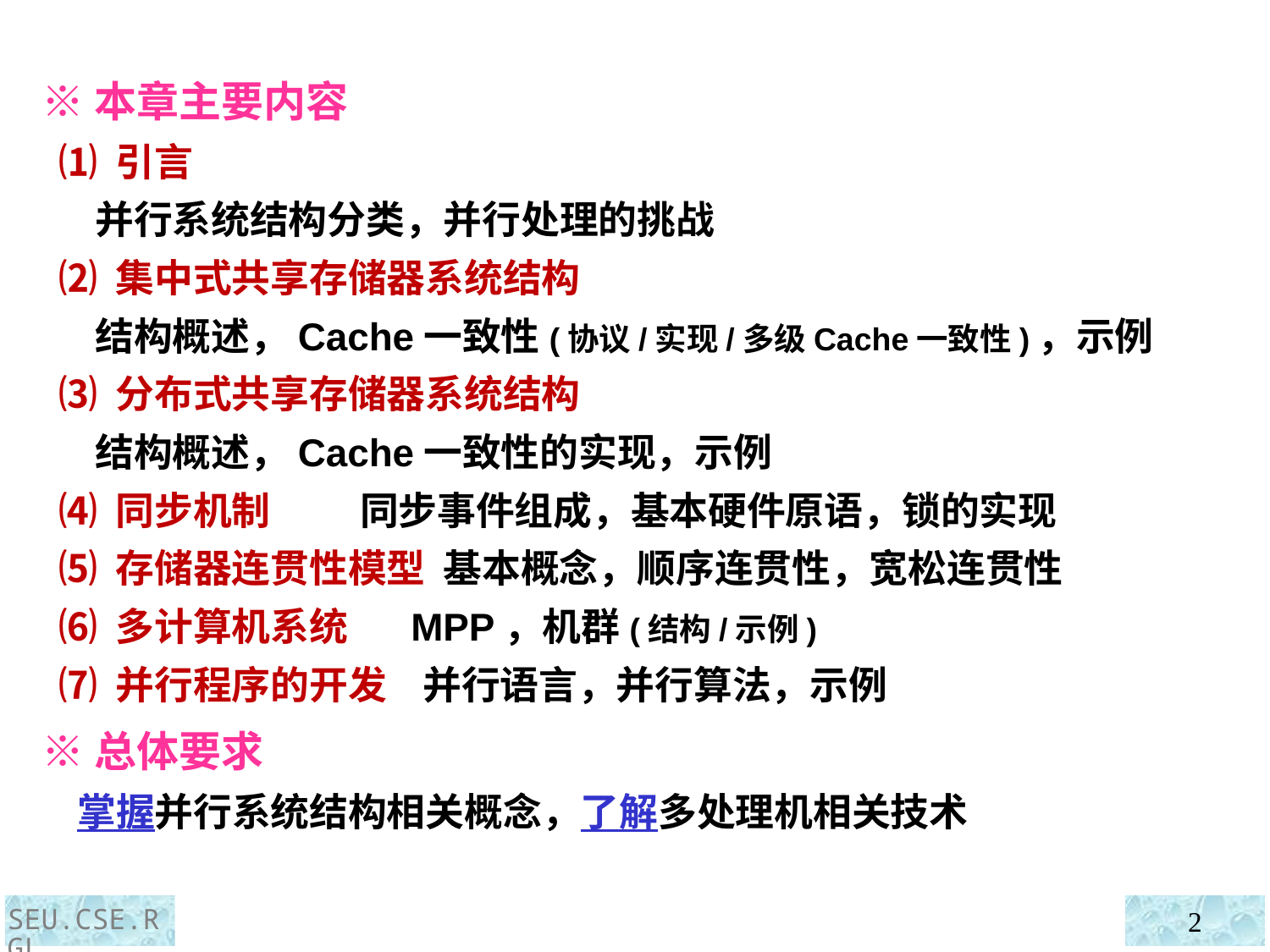

※本章主要内容
   ⑴ 引言
      并行系统结构分类，并行处理的挑战
   ⑵ 集中式共享存储器系统结构
      结构概述，Cache一致性(协议/实现/多级Cache一致性)，示例
   ⑶ 分布式共享存储器系统结构
      结构概述，Cache一致性的实现，示例
   ⑷ 同步机制          同步事件组成，基本硬件原语，锁的实现
   ⑸ 存储器连贯性模型  基本概念，顺序连贯性，宽松连贯性
   ⑹ 多计算机系统      MPP，机群(结构/示例)
   ⑺ 并行程序的开发    并行语言，并行算法，示例
 ※总体要求
    掌握并行系统结构相关概念，了解多处理机相关技术
SEU.CSE.RGL
2